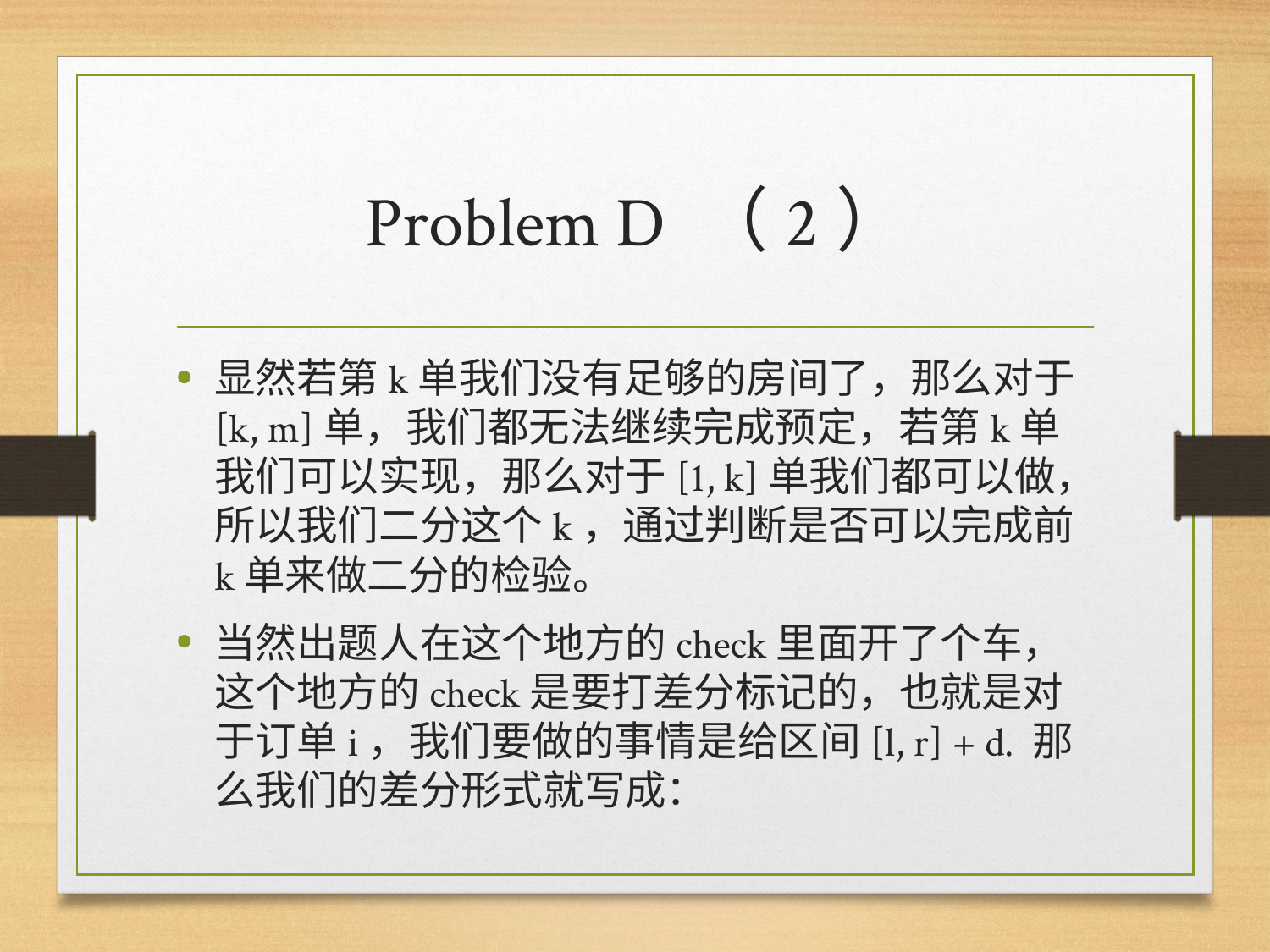

# Problem D （2）
显然若第k单我们没有足够的房间了，那么对于[k, m]单，我们都无法继续完成预定，若第k单我们可以实现，那么对于[1, k]单我们都可以做，所以我们二分这个k，通过判断是否可以完成前k单来做二分的检验。
当然出题人在这个地方的check里面开了个车，这个地方的check是要打差分标记的，也就是对于订单i，我们要做的事情是给区间[l, r] + d. 那么我们的差分形式就写成：